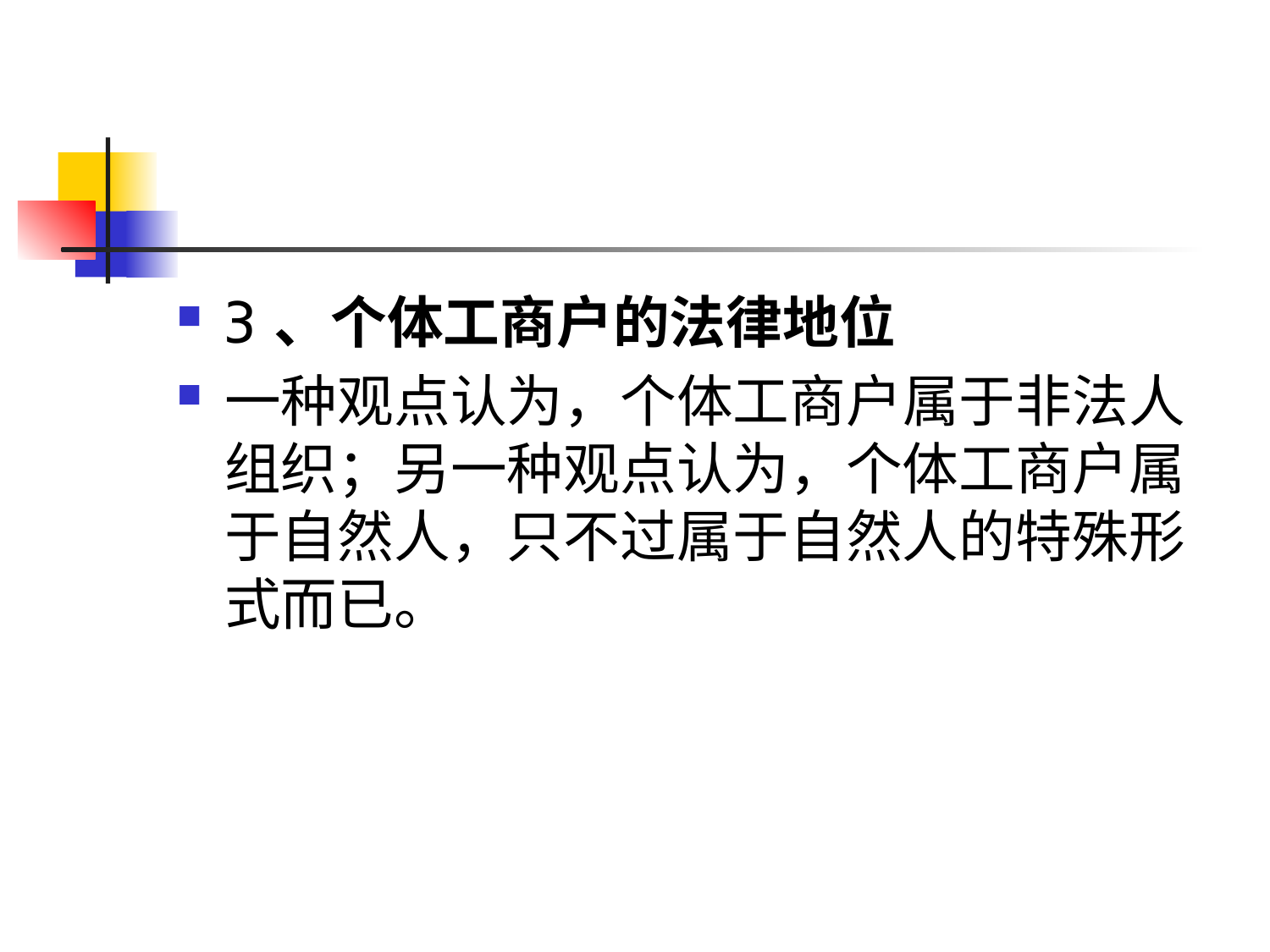

#
3、个体工商户的法律地位
一种观点认为，个体工商户属于非法人组织；另一种观点认为，个体工商户属于自然人，只不过属于自然人的特殊形式而已。